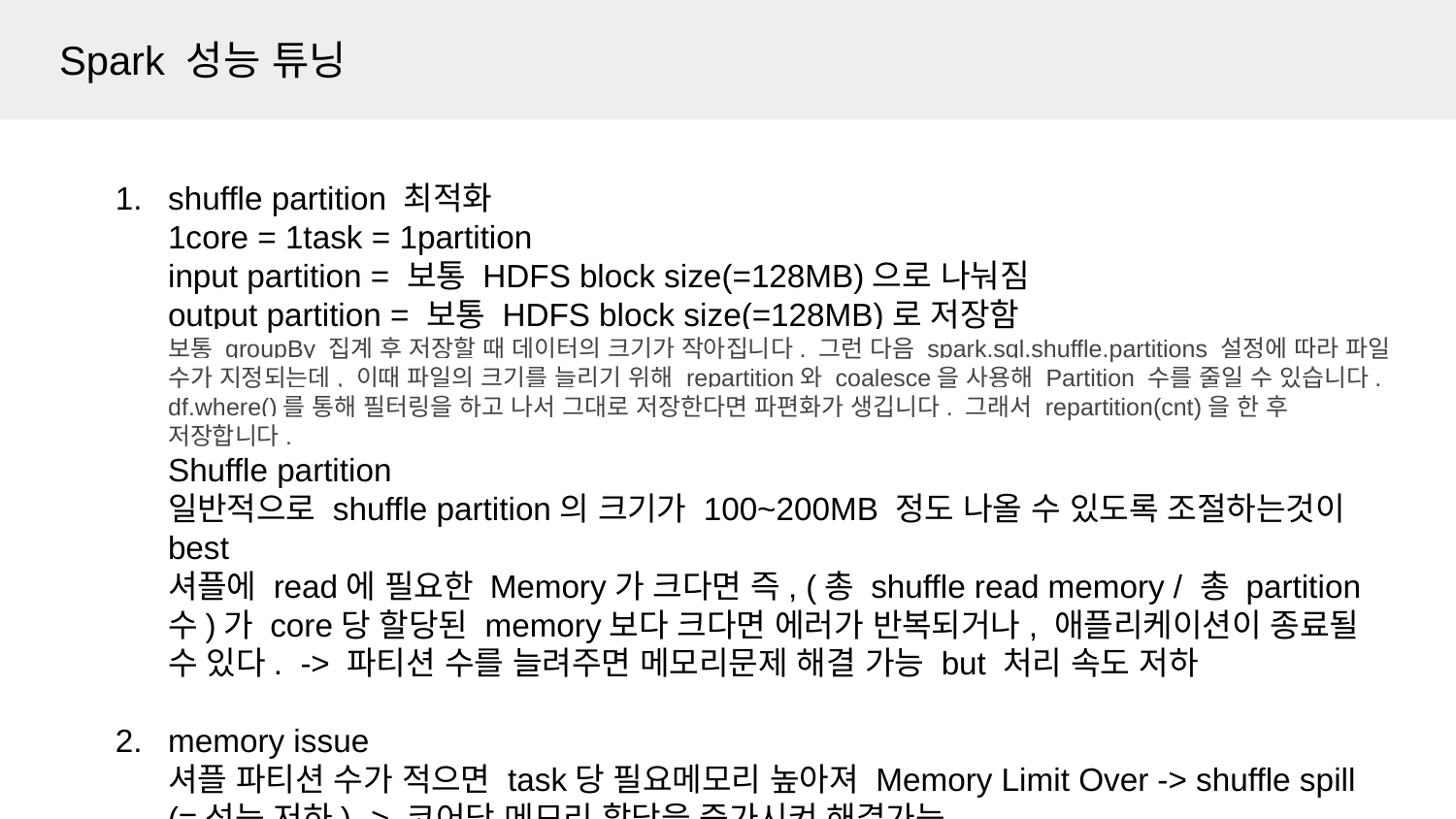

Spark 성능 튜닝
shuffle partition 최적화
1core = 1task = 1partition
input partition = 보통 HDFS block size(=128MB)으로 나눠짐
output partition = 보통 HDFS block size(=128MB)로 저장함
보통 groupBy 집계 후 저장할 때 데이터의 크기가 작아집니다. 그런 다음 spark.sql.shuffle.partitions 설정에 따라 파일 수가 지정되는데, 이때 파일의 크기를 늘리기 위해 repartition와 coalesce을 사용해 Partition 수를 줄일 수 있습니다.
df.where()를 통해 필터링을 하고 나서 그대로 저장한다면 파편화가 생깁니다. 그래서 repartition(cnt)을 한 후 저장합니다.
Shuffle partition
일반적으로 shuffle partition의 크기가 100~200MB 정도 나올 수 있도록 조절하는것이 best
셔플에 read에 필요한 Memory가 크다면 즉, (총 shuffle read memory / 총 partition 수)가 core당 할당된 memory보다 크다면 에러가 반복되거나, 애플리케이션이 종료될 수 있다.  -> 파티션 수를 늘려주면 메모리문제 해결 가능 but 처리 속도 저하
memory issue
셔플 파티션 수가 적으면 task당 필요메모리 높아져 Memory Limit Over -> shuffle spill (=성능 저하) -> 코어당 메모리 할당을 증가시켜 해결가능

쿼리 최적화